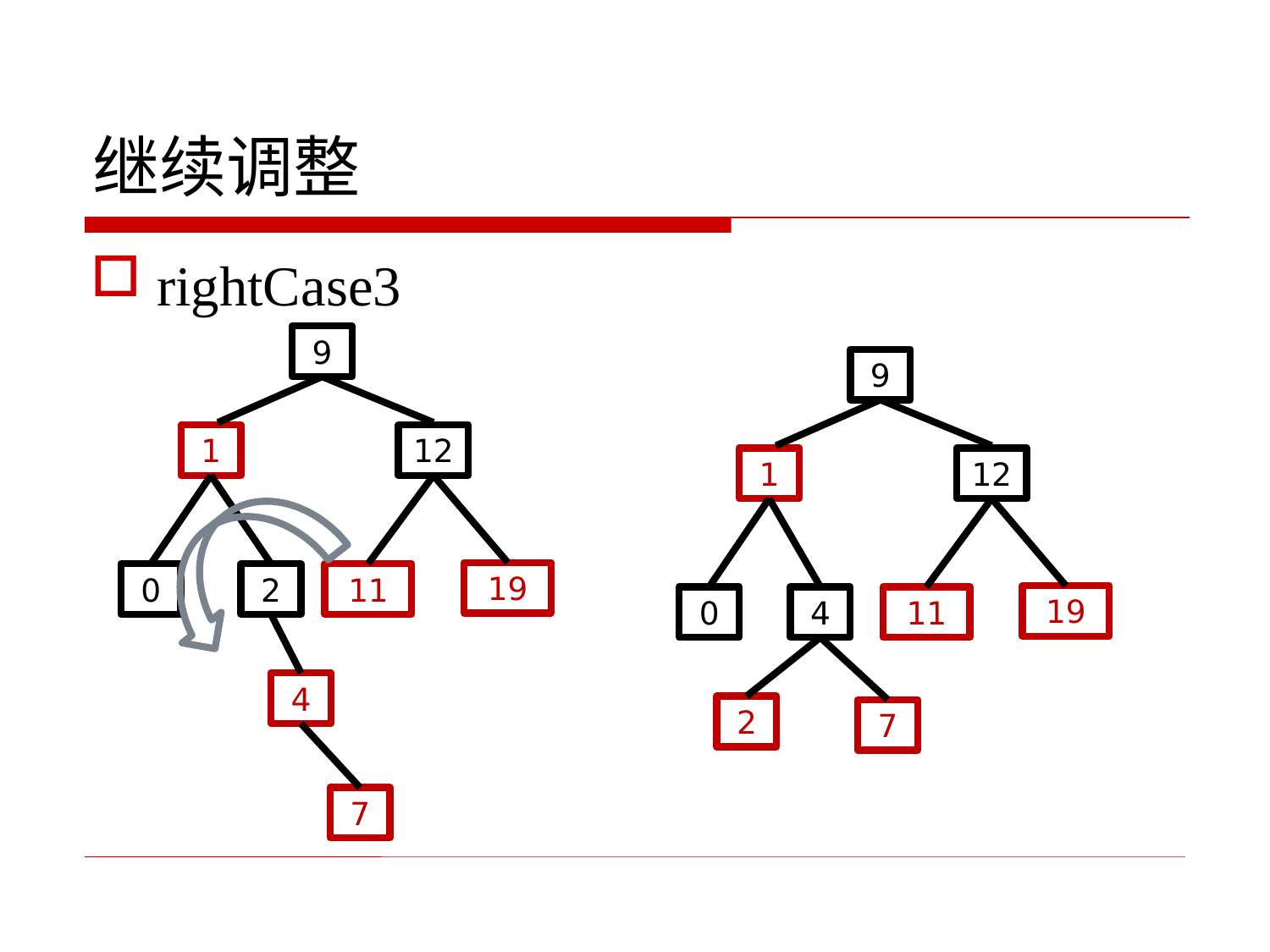

# 继续调整
rightCase3
9
1
12
19
0
2
11
4
7
9
1
12
19
0
4
11
2
7